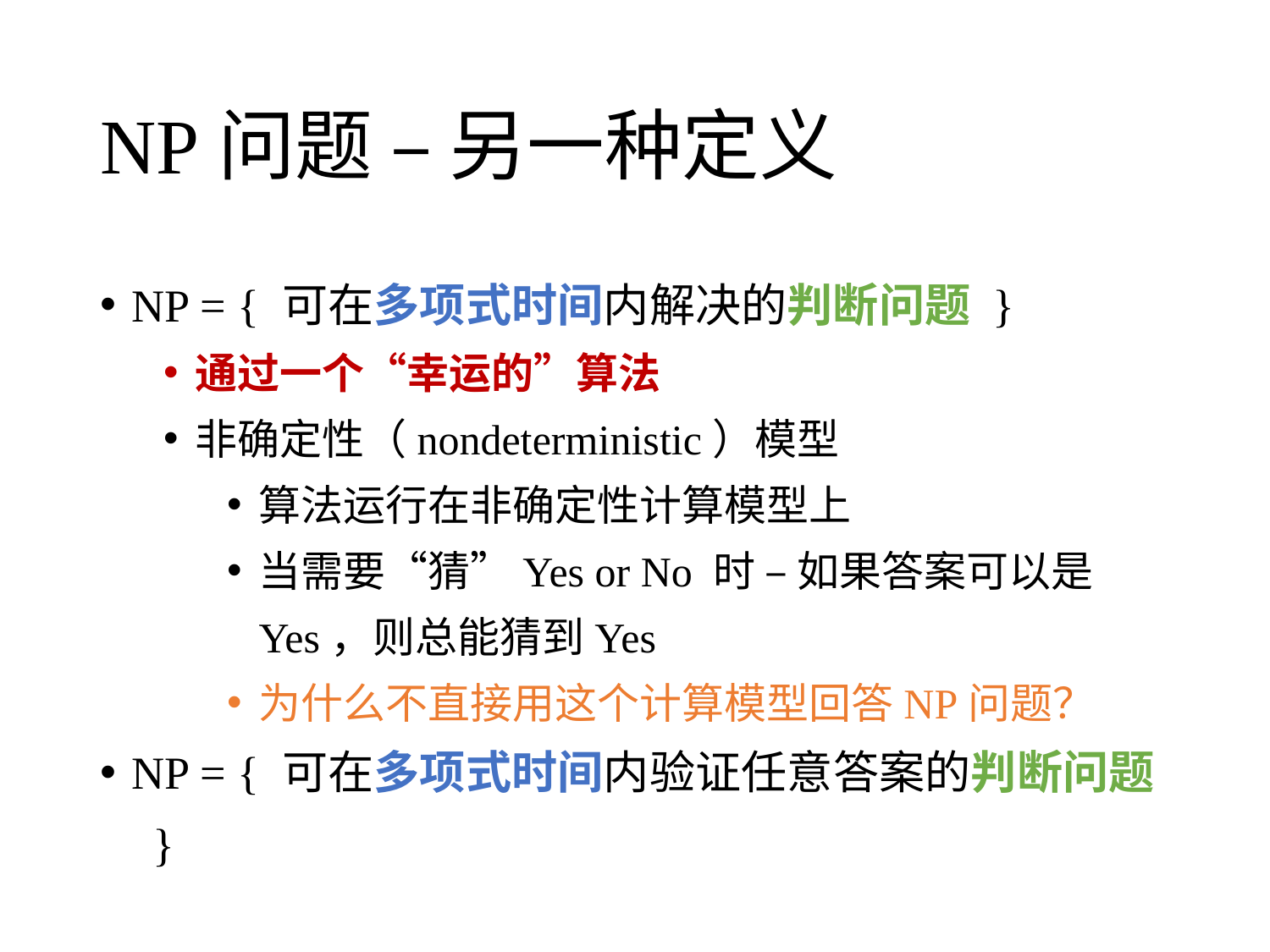

# NP问题 – 另一种定义
NP = { 可在多项式时间内解决的判断问题 }
通过一个“幸运的”算法
非确定性（nondeterministic）模型
算法运行在非确定性计算模型上
当需要“猜”Yes or No 时 – 如果答案可以是Yes，则总能猜到Yes
为什么不直接用这个计算模型回答NP问题？
NP = { 可在多项式时间内验证任意答案的判断问题 }